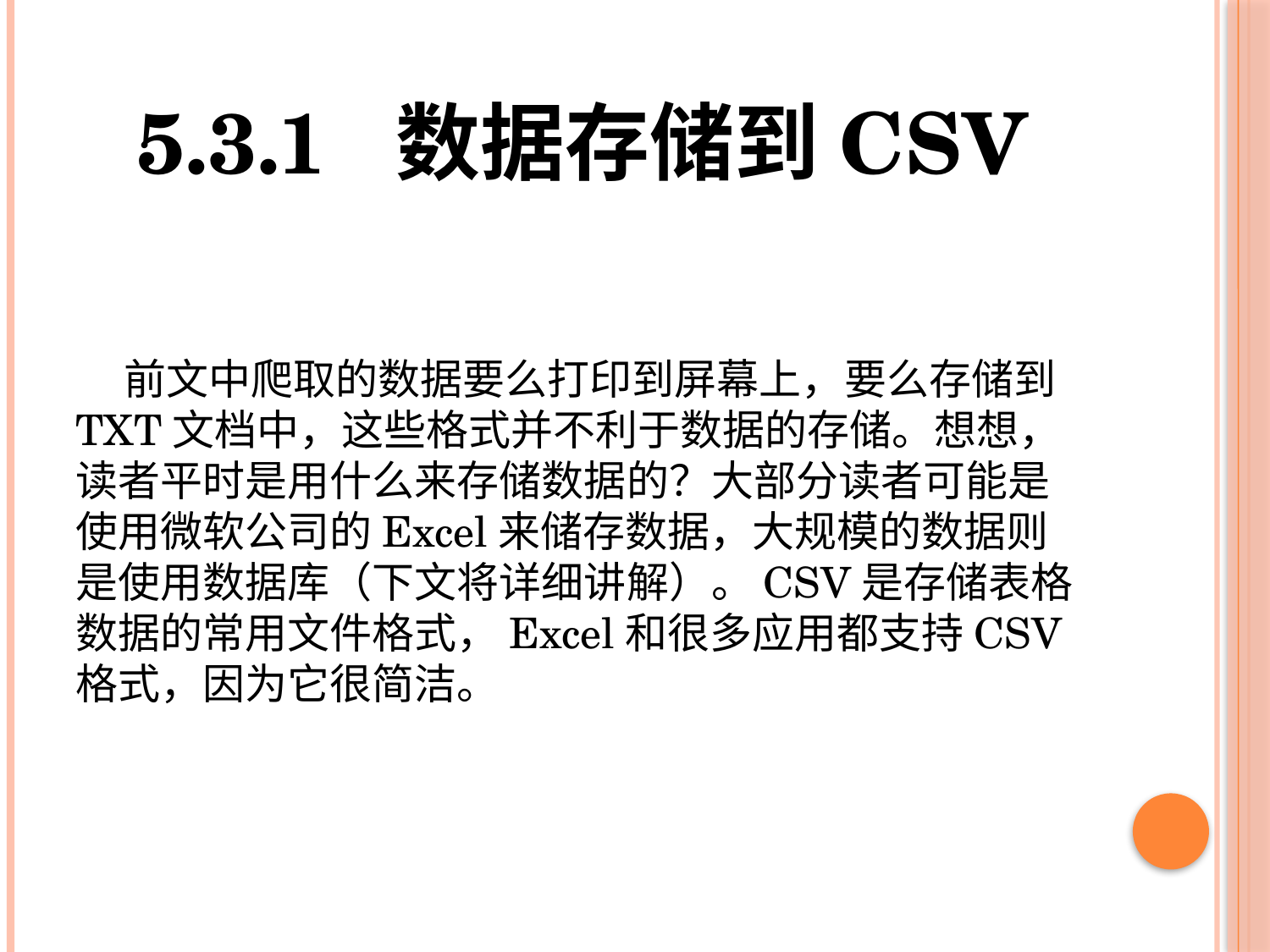

# 5.3.1  数据存储到CSV
    前文中爬取的数据要么打印到屏幕上，要么存储到TXT文档中，这些格式并不利于数据的存储。想想，读者平时是用什么来存储数据的？大部分读者可能是使用微软公司的Excel来储存数据，大规模的数据则是使用数据库（下文将详细讲解）。CSV是存储表格数据的常用文件格式，Excel和很多应用都支持CSV格式，因为它很简洁。